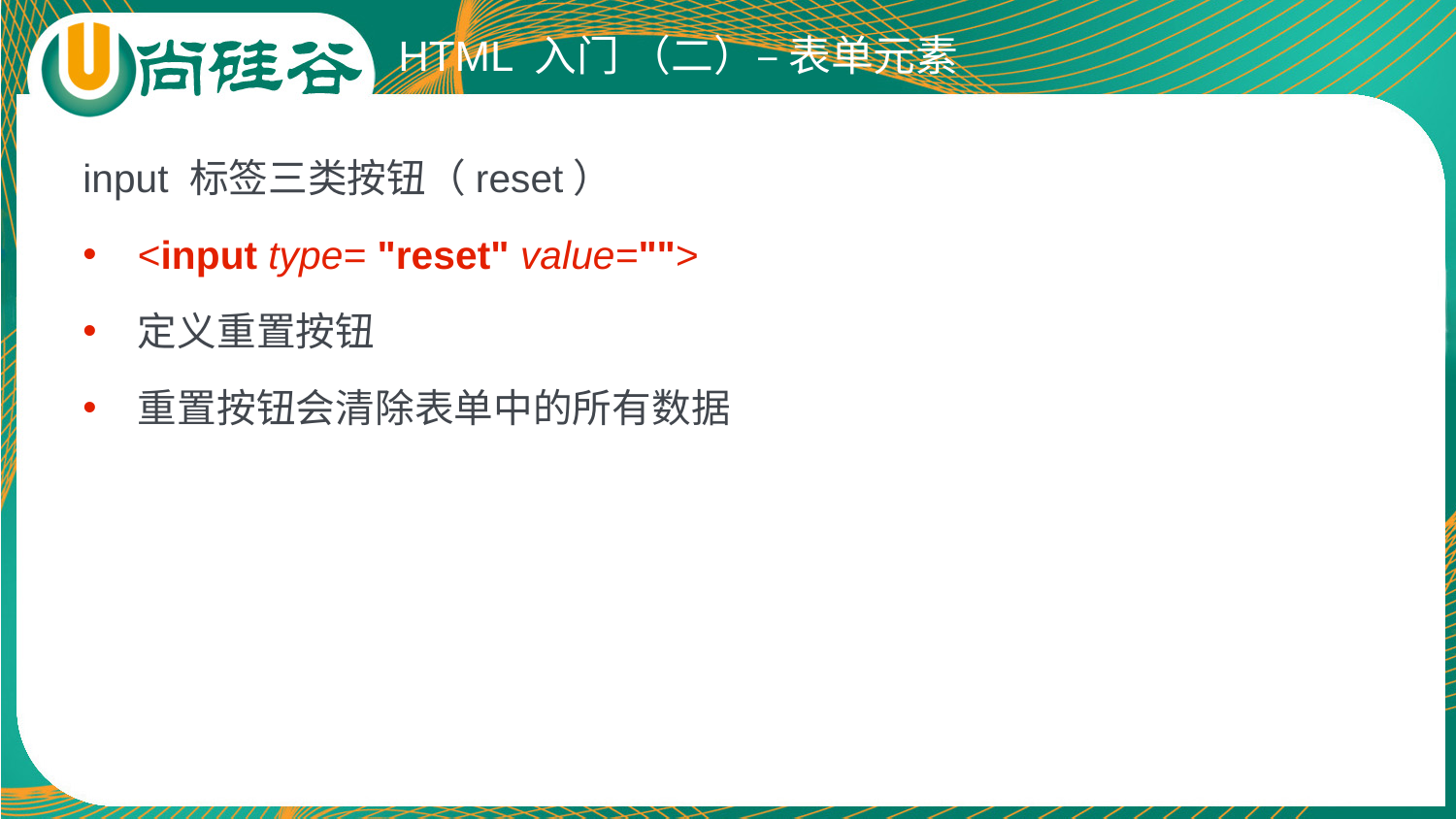

# HTML 入门 （二）– 表单元素
input 标签三类按钮（reset）
<input type= "reset" value="">
定义重置按钮
重置按钮会清除表单中的所有数据